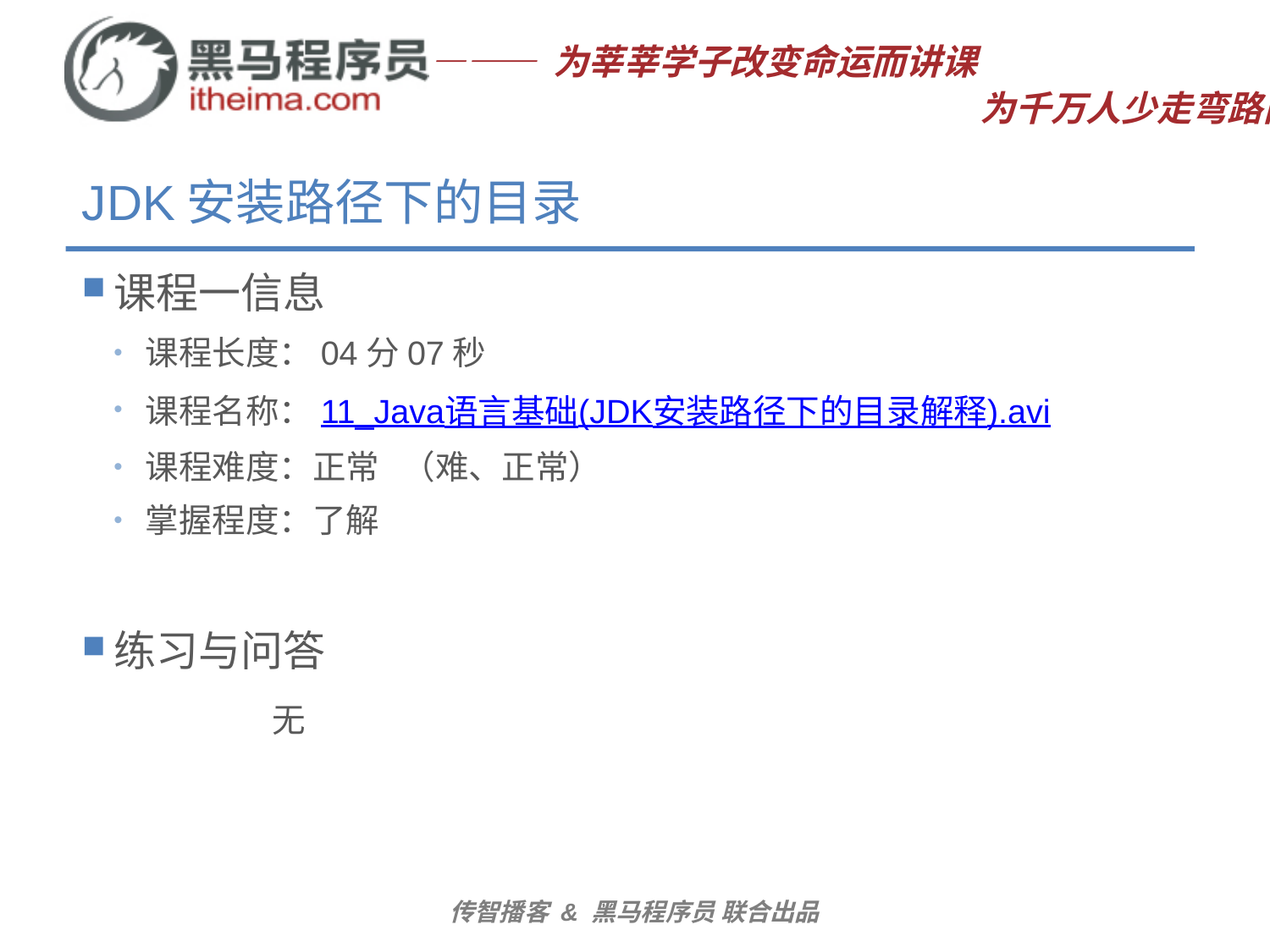

# JDK安装路径下的目录
课程一信息
课程长度：04分07秒
课程名称：11_Java语言基础(JDK安装路径下的目录解释).avi
课程难度：正常   （难、正常）
掌握程度：了解

练习与问答
	无